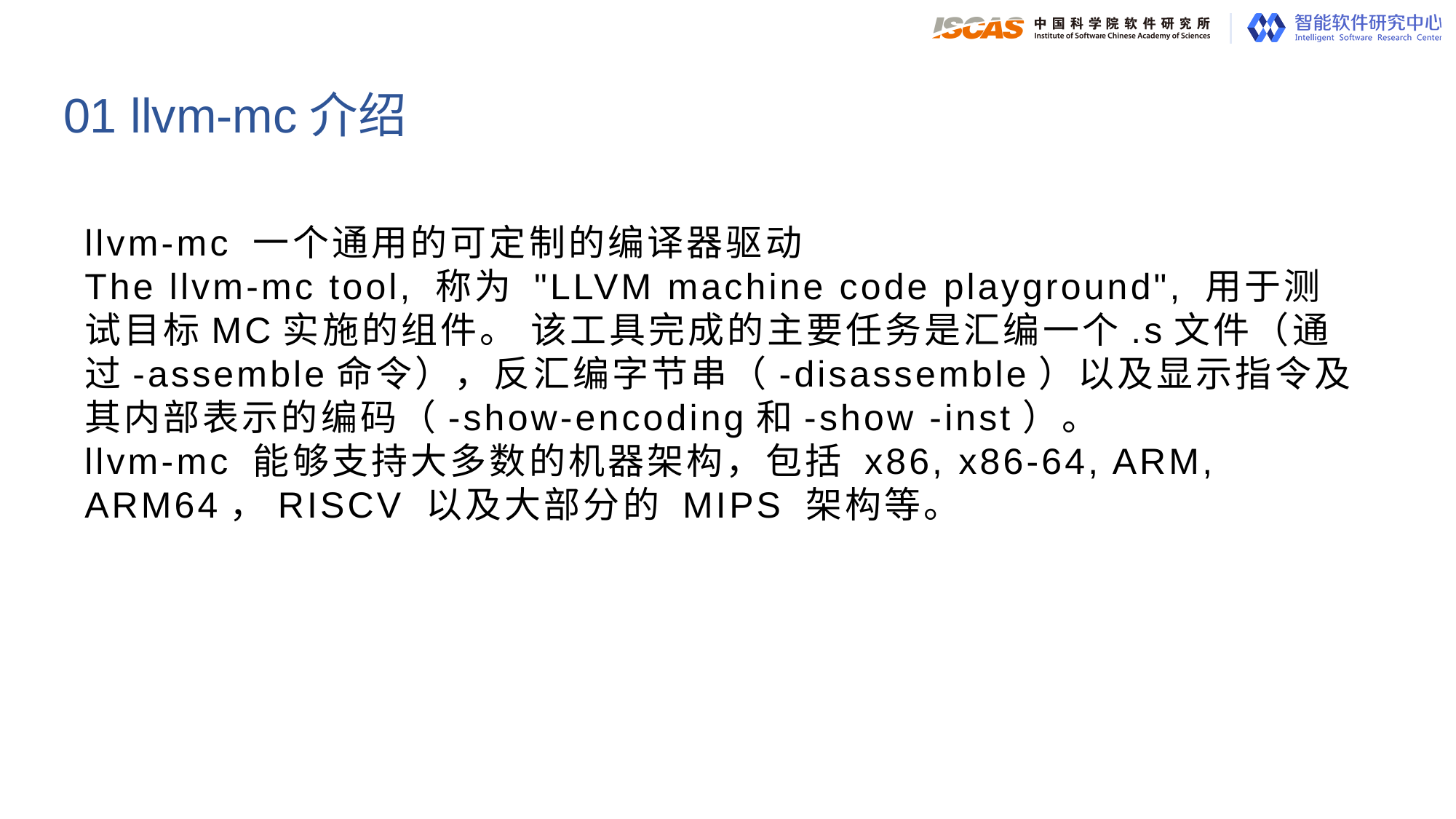

01 llvm-mc介绍
llvm-mc 一个通用的可定制的编译器驱动
The llvm-mc tool, 称为 "LLVM machine code playground", 用于测试目标MC实施的组件。 该工具完成的主要任务是汇编一个.s文件（通过-assemble命令），反汇编字节串（-disassemble）以及显示指令及其内部表示的编码（-show-encoding和-show -inst）。
llvm-mc 能够支持大多数的机器架构，包括 x86, x86-64, ARM, ARM64，RISCV 以及大部分的 MIPS 架构等。